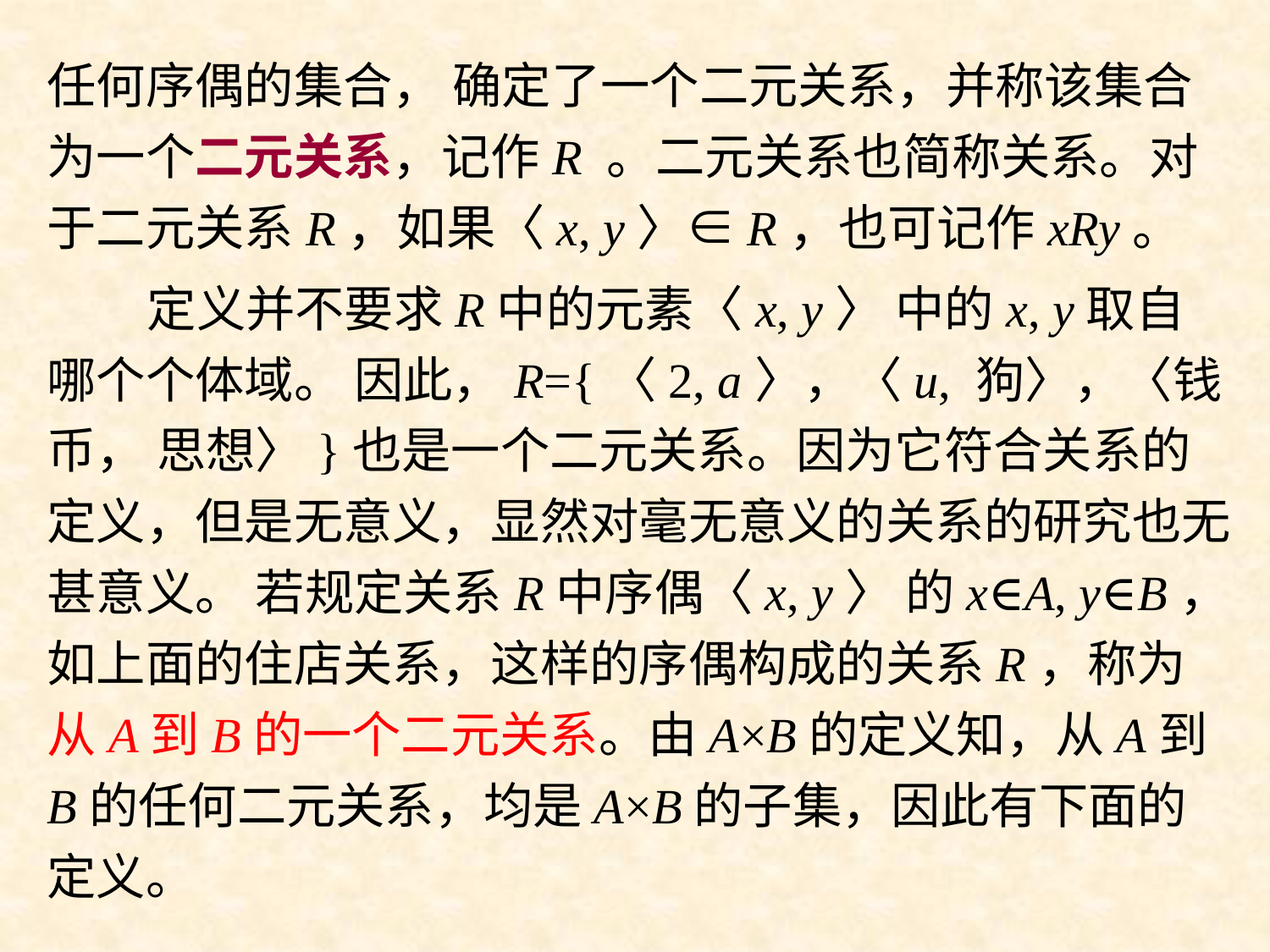

任何序偶的集合， 确定了一个二元关系，并称该集合为一个二元关系，记作R 。二元关系也简称关系。对于二元关系R，如果〈x, y〉∈R，也可记作xRy。
        定义并不要求R中的元素〈x, y〉 中的x, y取自哪个个体域。 因此，R={〈2, a〉，〈u, 狗〉，〈钱币， 思想〉}也是一个二元关系。因为它符合关系的定义，但是无意义，显然对毫无意义的关系的研究也无甚意义。 若规定关系R中序偶〈x, y〉 的x∈A, y∈B，如上面的住店关系，这样的序偶构成的关系R，称为从A到B的一个二元关系。由A×B的定义知，从A到B的任何二元关系，均是A×B的子集，因此有下面的定义。